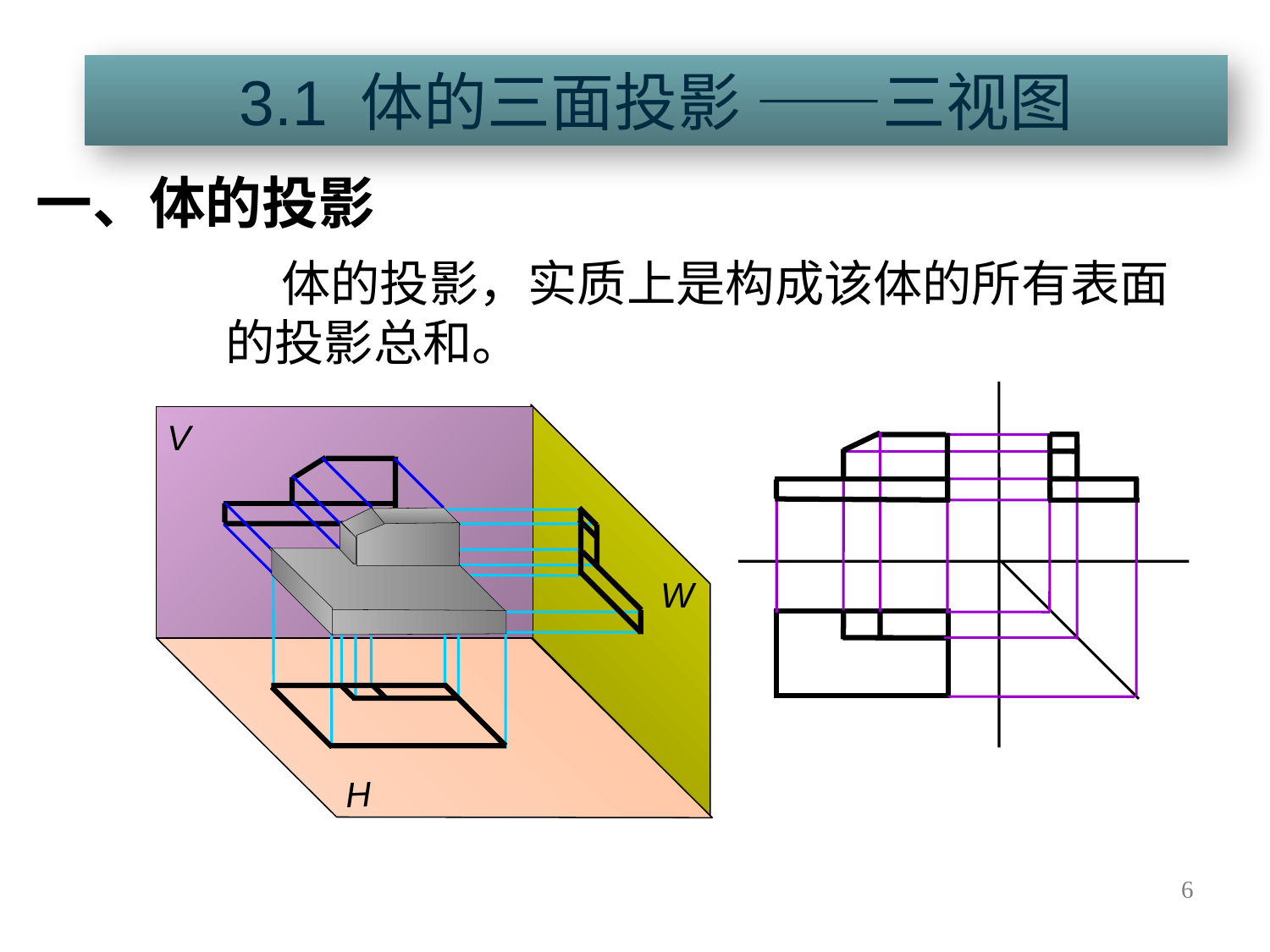

3.1 体的三面投影 ——三视图
一、体的投影
    体的投影，实质上是构成该体的所有表面的投影总和。

V
W

H

6